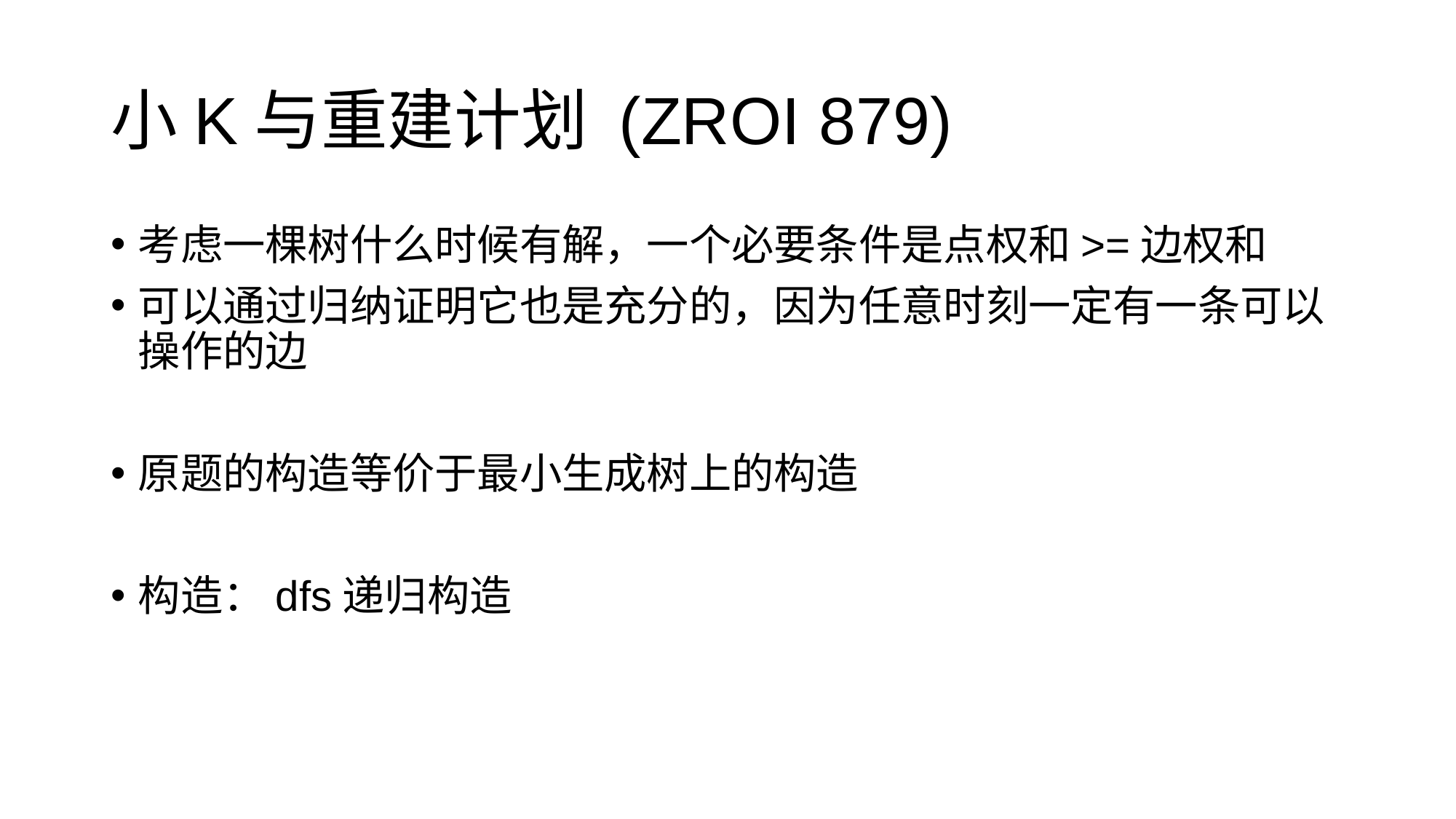

# 小K与重建计划 (ZROI 879)
考虑一棵树什么时候有解，一个必要条件是点权和>=边权和
可以通过归纳证明它也是充分的，因为任意时刻一定有一条可以操作的边

原题的构造等价于最小生成树上的构造

构造：dfs递归构造